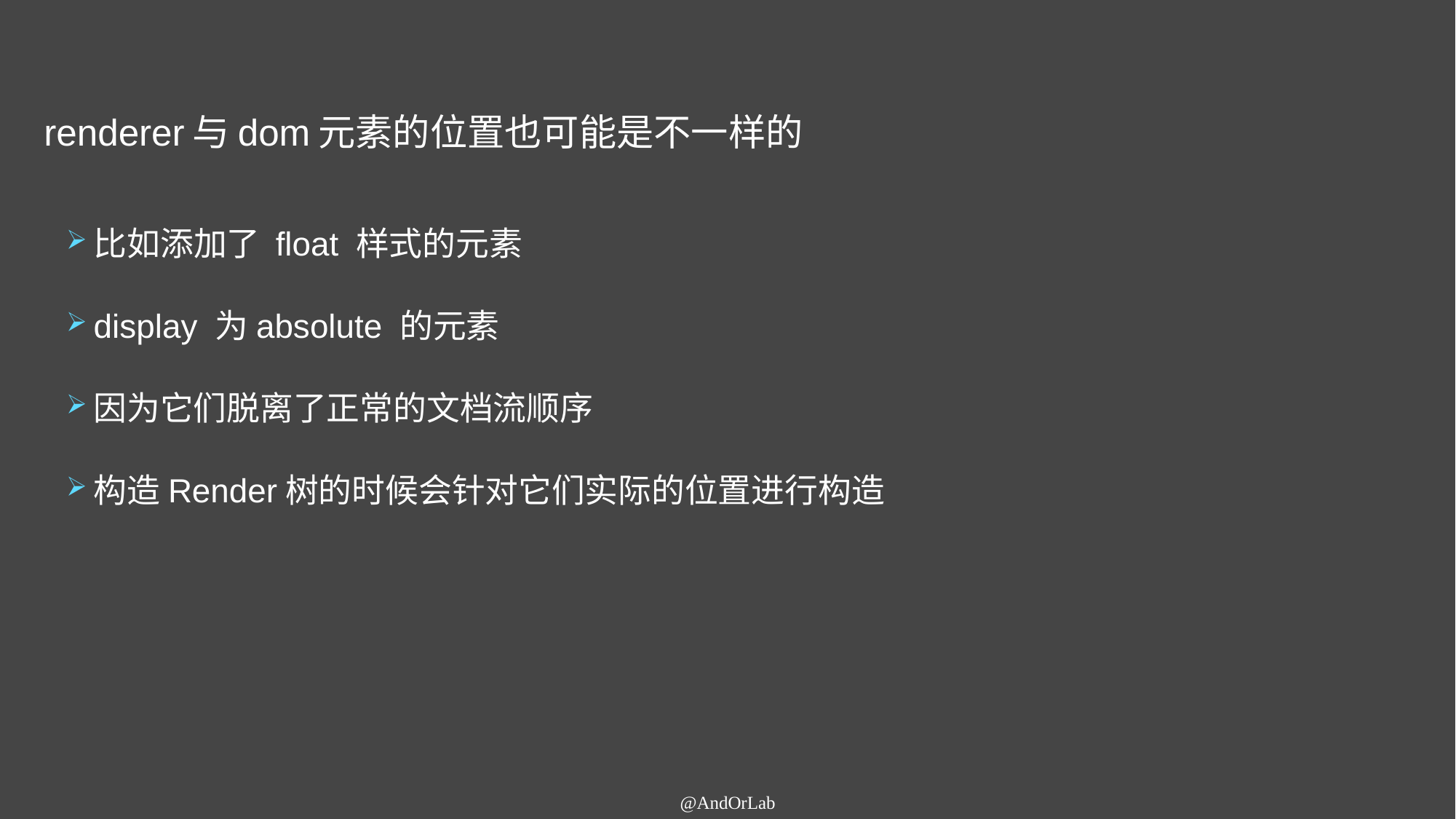

renderer与dom元素的位置也可能是不一样的

比如添加了 float 样式的元素

display 为absolute 的元素

因为它们脱离了正常的文档流顺序

构造Render树的时候会针对它们实际的位置进行构造

@AndOrLab